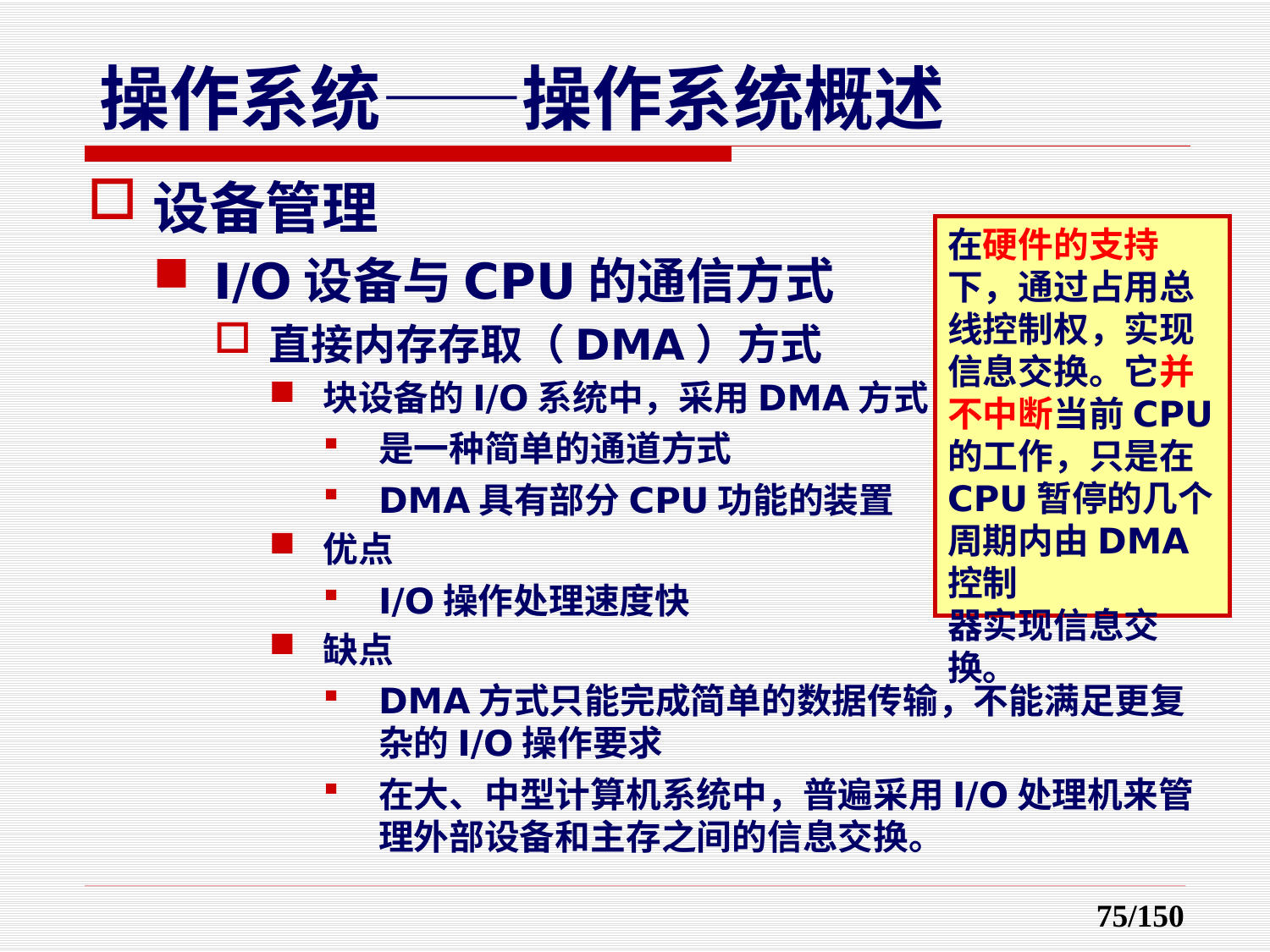

设备管理
I/O设备与CPU的通信方式
直接内存存取（DMA）方式
块设备的I/O系统中，采用DMA方式
是一种简单的通道方式
DMA具有部分CPU功能的装置
优点
I/O操作处理速度快
缺点
DMA方式只能完成简单的数据传输，不能满足更复杂的I/O操作要求
在大、中型计算机系统中，普遍采用I/O处理机来管理外部设备和主存之间的信息交换。
在硬件的支持下，通过占用总线控制权，实现信息交换。它并不中断当前CPU的工作，只是在CPU暂停的几个周期内由DMA控制
器实现信息交换。